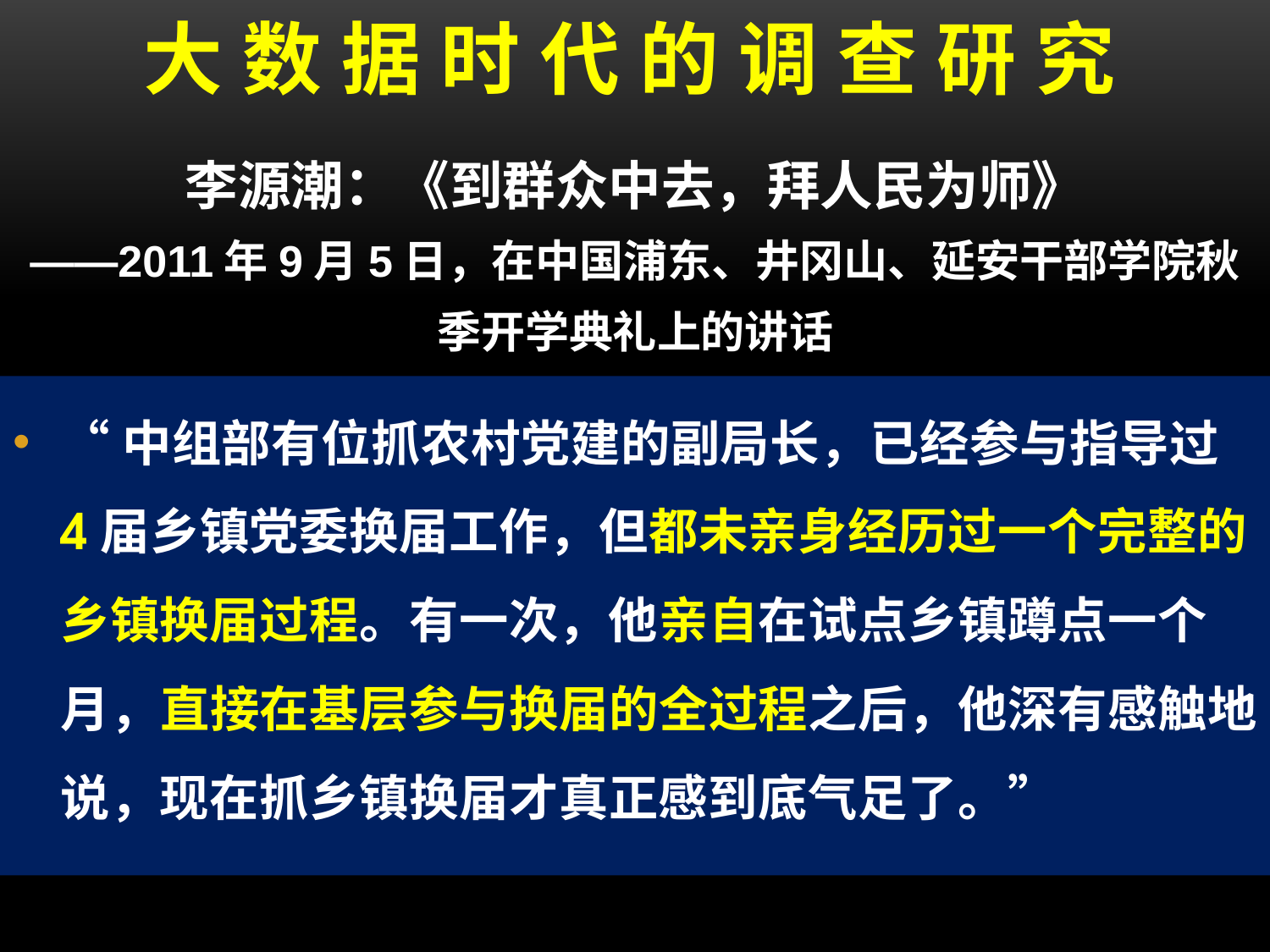

# 大 数 据 时 代 的 调 查 研 究
李源潮：《到群众中去，拜人民为师》
——2011年9月5日，在中国浦东、井冈山、延安干部学院秋季开学典礼上的讲话
“中组部有位抓农村党建的副局长，已经参与指导过4届乡镇党委换届工作，但都未亲身经历过一个完整的乡镇换届过程。有一次，他亲自在试点乡镇蹲点一个月，直接在基层参与换届的全过程之后，他深有感触地说，现在抓乡镇换届才真正感到底气足了。”